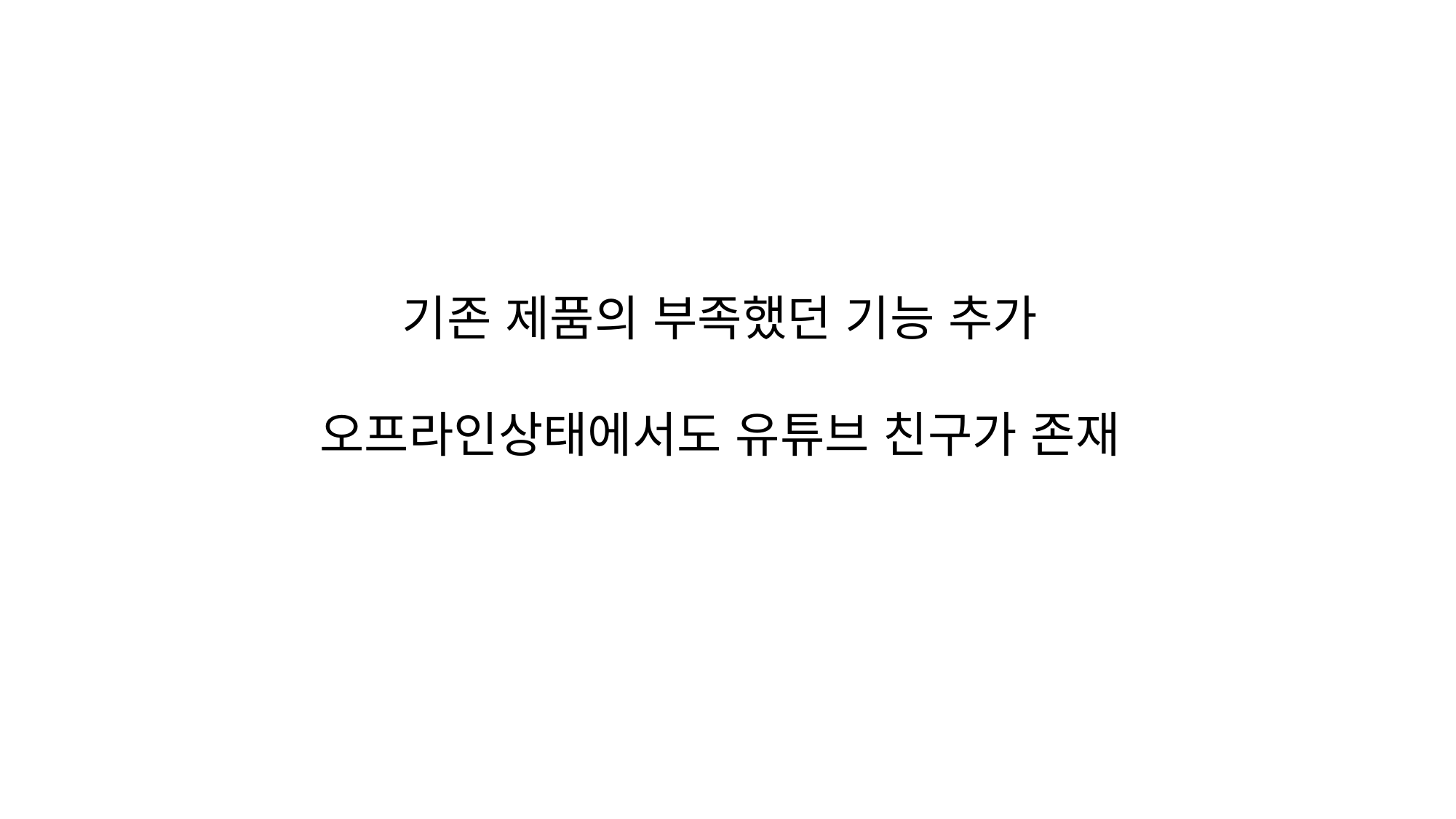

기존 제품의 부족했던 기능 추가

오프라인상태에서도 유튜브 친구가 존재